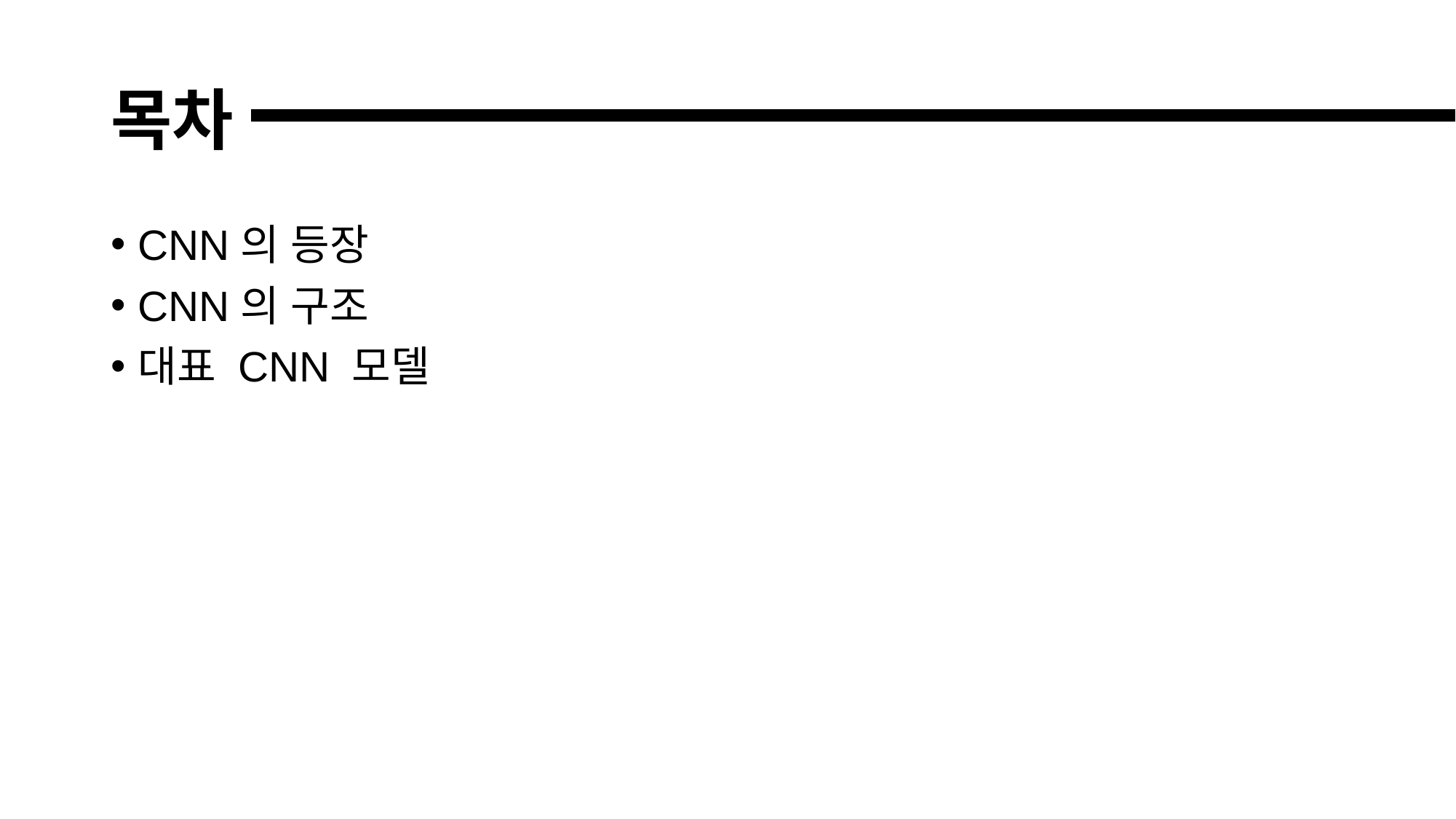

# 목차

CNN의 등장
CNN의 구조
대표 CNN 모델